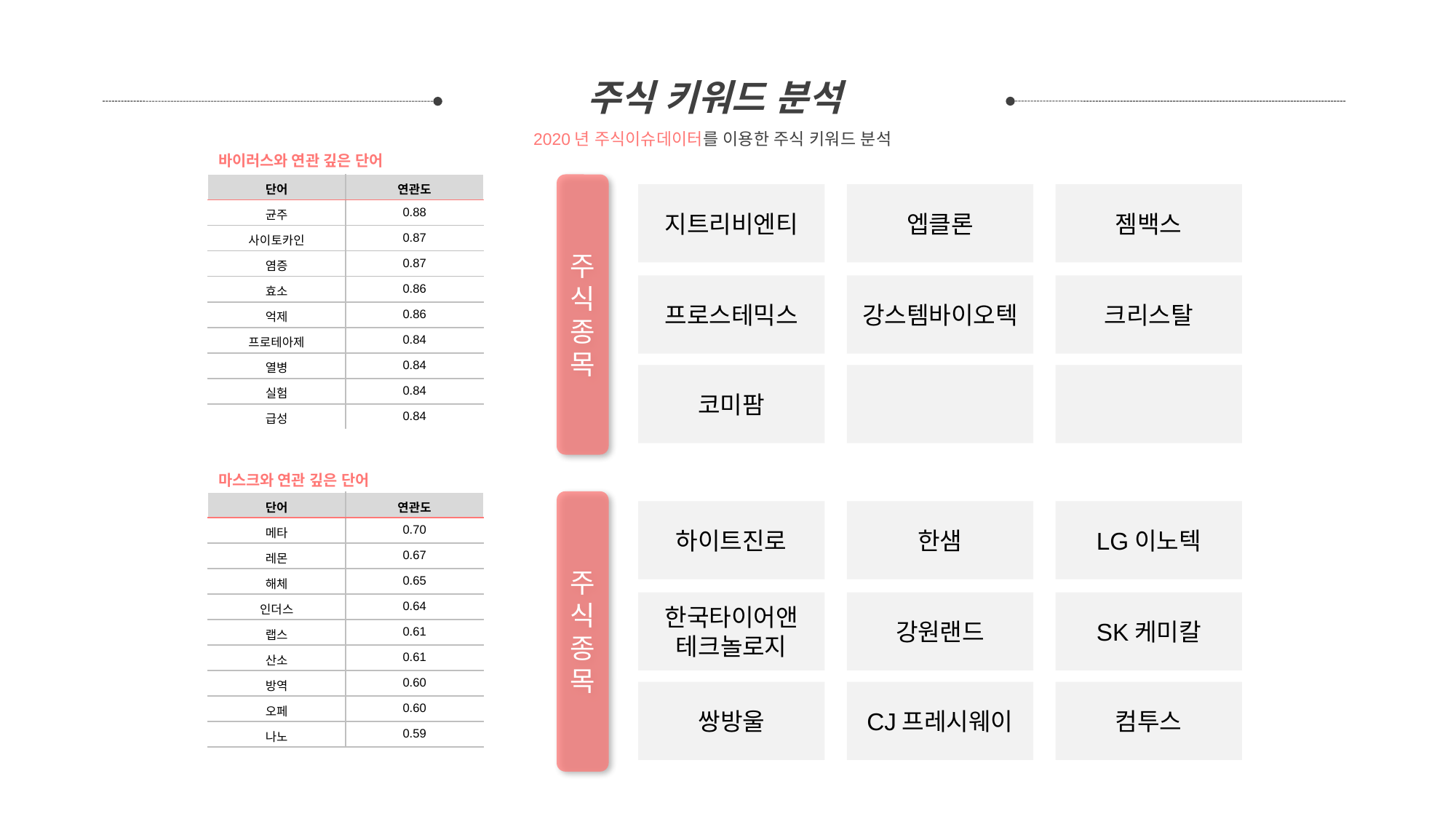

주식 키워드 분석
2020년 주식이슈데이터를 이용한 주식 키워드 분석
바이러스와 연관 깊은 단어
| 단어 | 연관도 |
| --- | --- |
| 균주 | 0.88 |
| 사이토카인 | 0.87 |
| 염증 | 0.87 |
| 효소 | 0.86 |
| 억제 | 0.86 |
| 프로테아제 | 0.84 |
| 열병 | 0.84 |
| 실험 | 0.84 |
| 급성 | 0.84 |
주
식
종
목
지트리비엔티
엡클론
젬백스
프로스테믹스
강스템바이오텍
크리스탈
코미팜

마스크와 연관 깊은 단어
주
식
종
목
하이트진로
한샘
LG이노텍
한국타이어앤
테크놀로지
강원랜드
SK케미칼
쌍방울
CJ프레시웨이
컴투스
| 단어 | 연관도 |
| --- | --- |
| 메타 | 0.70 |
| 레몬 | 0.67 |
| 해체 | 0.65 |
| 인더스 | 0.64 |
| 랩스 | 0.61 |
| 산소 | 0.61 |
| 방역 | 0.60 |
| 오페 | 0.60 |
| 나노 | 0.59 |